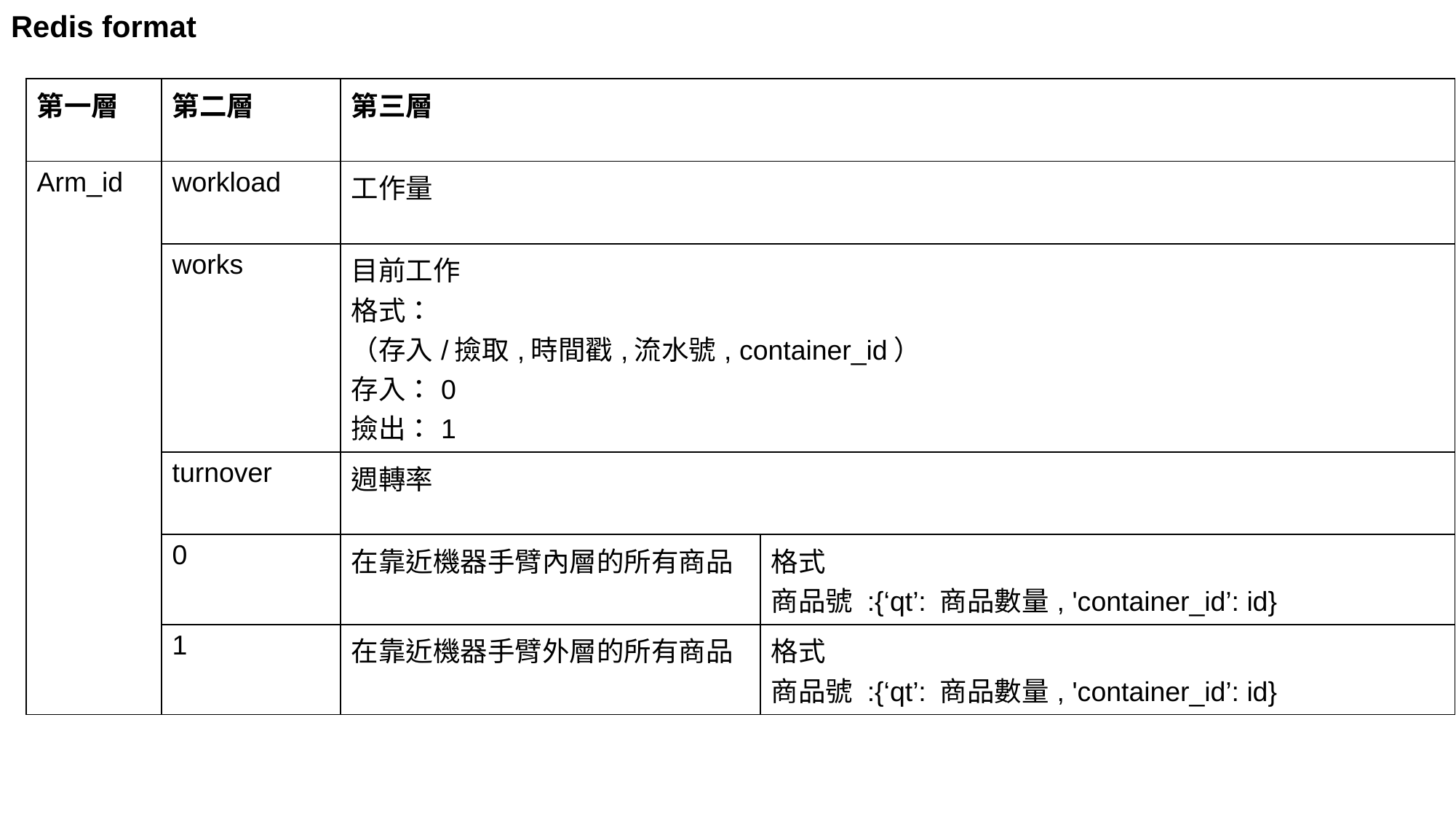

# ﻿Redis format
| 第一層 | 第二層 | 第三層 |  |
| --- | --- | --- | --- |
| Arm\_id | workload | 工作量 |  |
|  | works | 目前工作 格式： （存入/撿取,時間戳,流水號, container\_id） 存入：0 撿出：1 |  |
|  | turnover | 週轉率 |  |
|  | 0 | 在靠近機器手臂內層的所有商品 | 格式 商品號 :{‘qt’: 商品數量, 'container\_id’: id} |
|  | 1 | 在靠近機器手臂外層的所有商品 | 格式 商品號 :{‘qt’: 商品數量, 'container\_id’: id} |